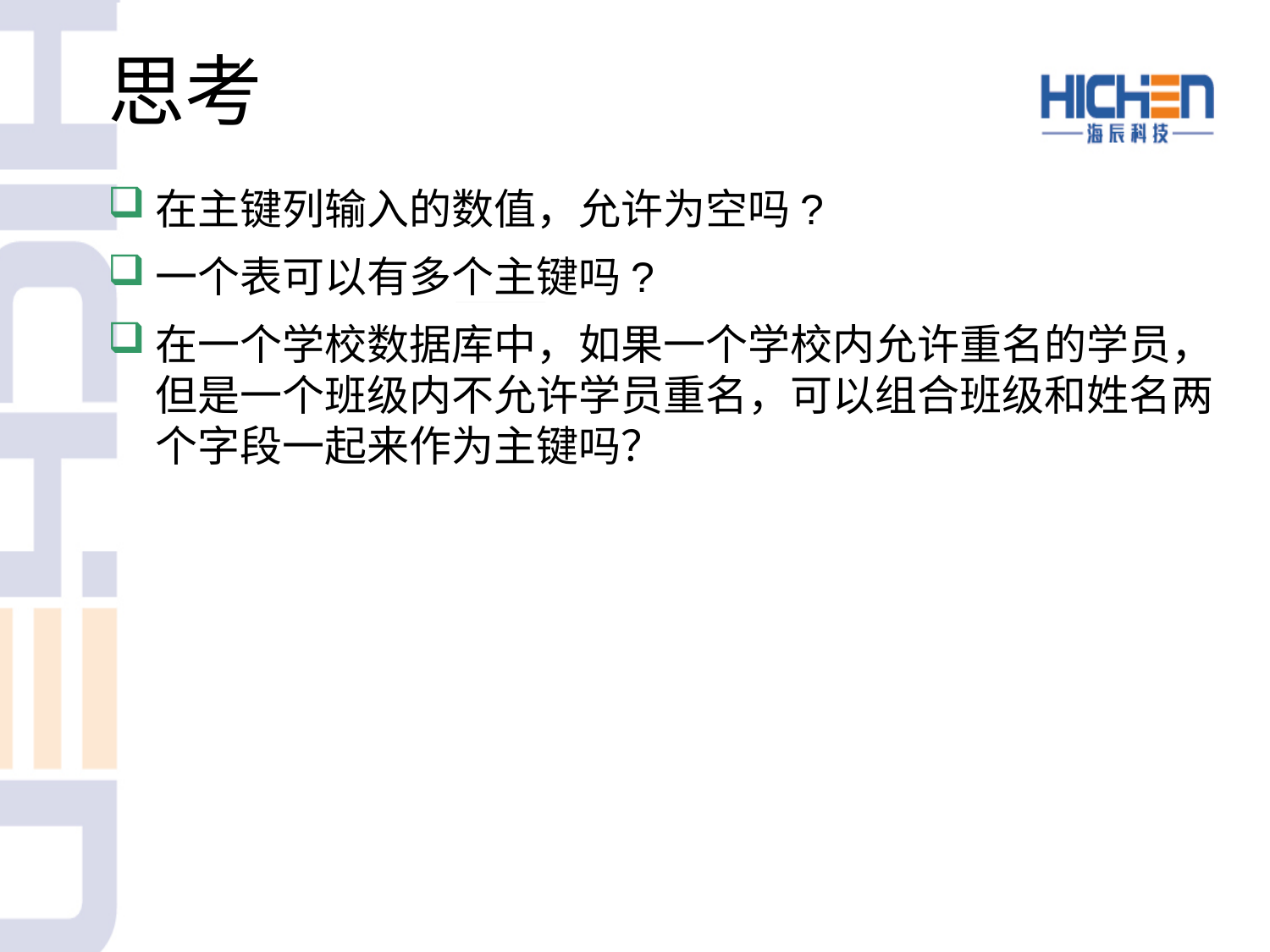

# 思考
在主键列输入的数值，允许为空吗?
一个表可以有多个主键吗?
在一个学校数据库中，如果一个学校内允许重名的学员，但是一个班级内不允许学员重名，可以组合班级和姓名两个字段一起来作为主键吗？